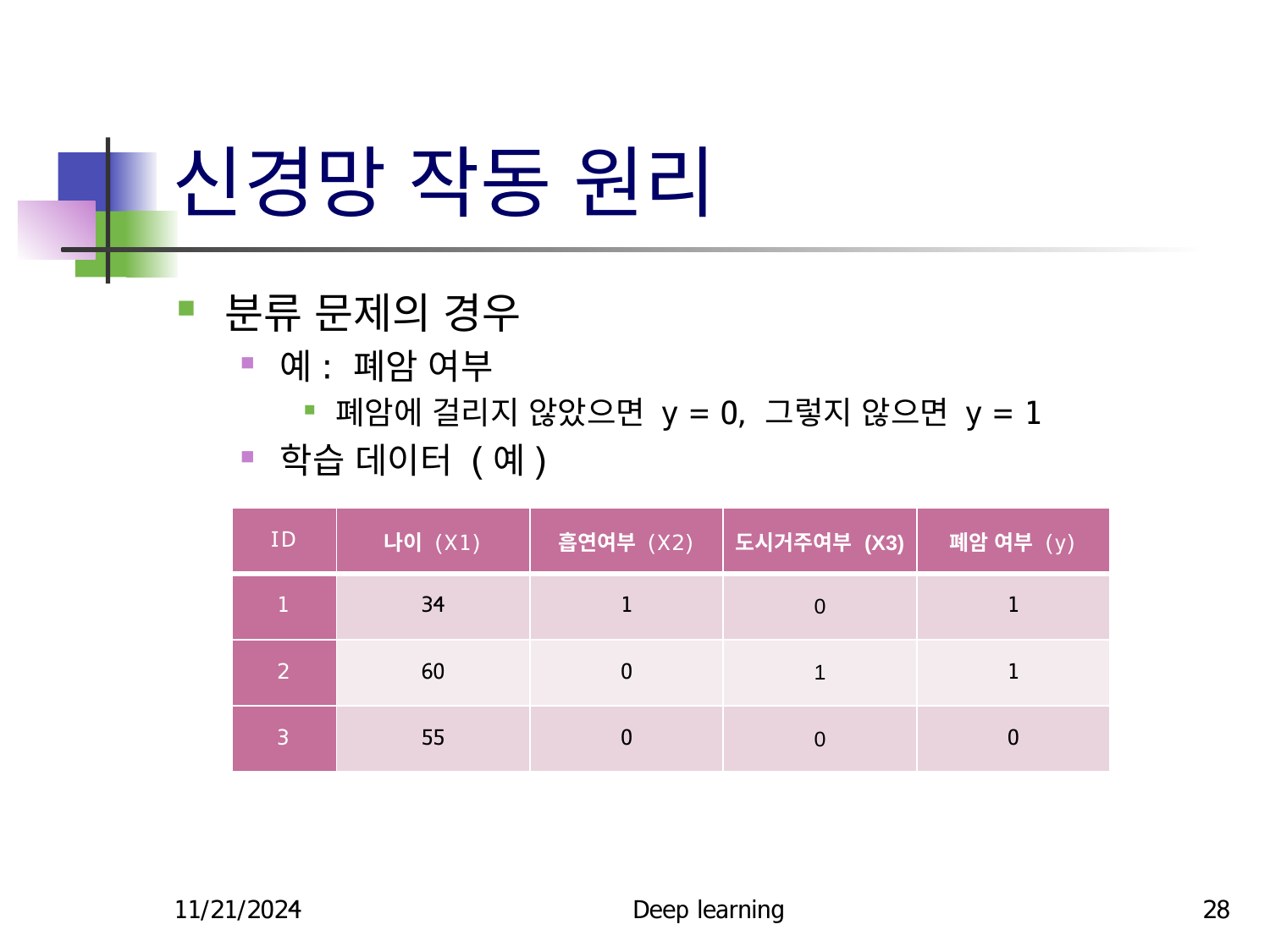

# 신경망 작동 원리
분류 문제의 경우
예: 폐암 여부
폐암에 걸리지 않았으면 y = 0, 그렇지 않으면 y = 1
학습 데이터 (예)
| ID | 나이 (X1) | 흡연여부 (X2) | 도시거주여부 (X3) | 폐암 여부 (y) |
| --- | --- | --- | --- | --- |
| 1 | 34 | 1 | 0 | 1 |
| 2 | 60 | 0 | 1 | 1 |
| 3 | 55 | 0 | 0 | 0 |
11/21/2024
Deep learning
28